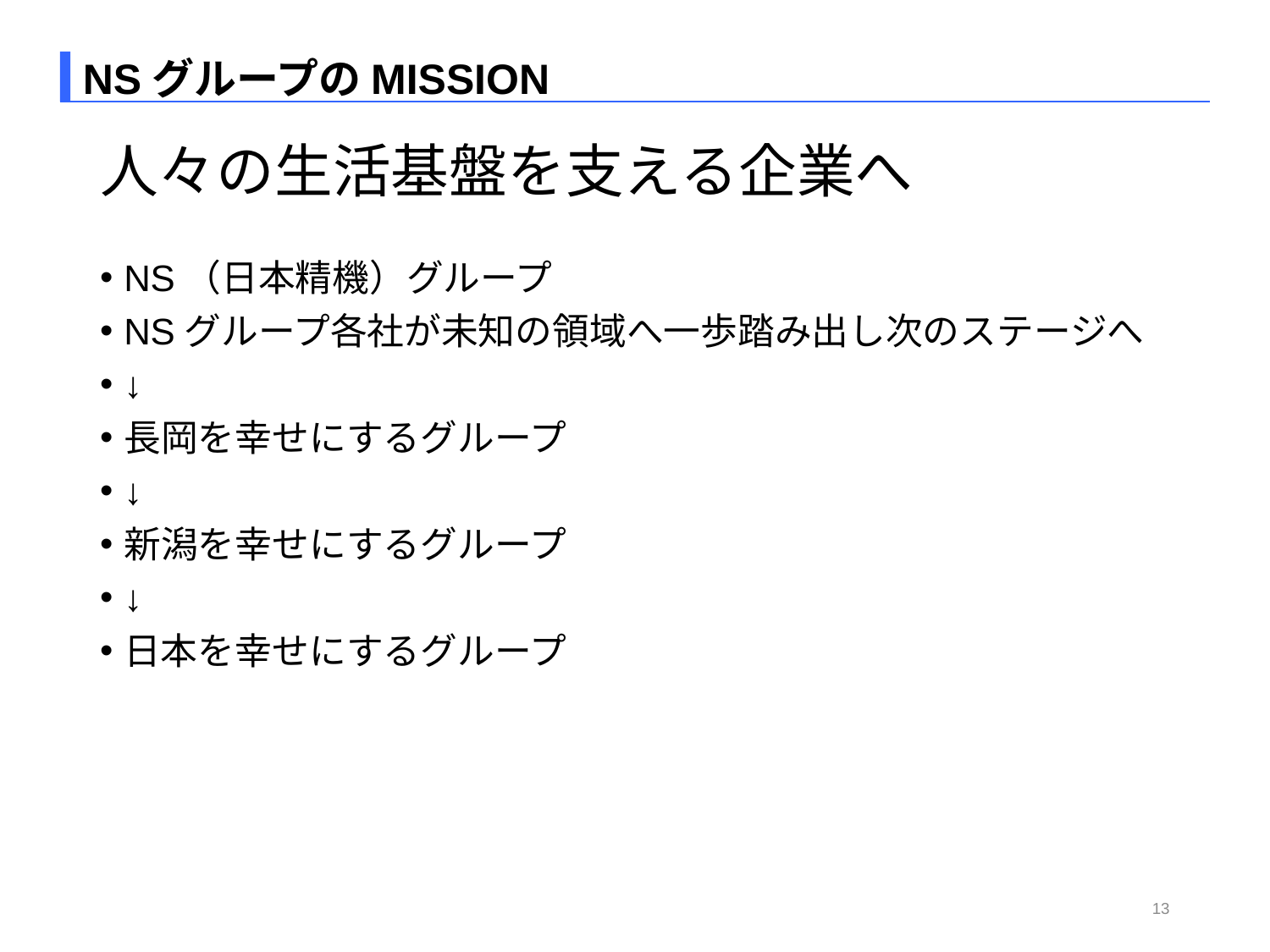

NSグループのMISSION

# 人々の生活基盤を支える企業へ
NS（日本精機）グループ
NSグループ各社が未知の領域へ一歩踏み出し次のステージへ
↓
長岡を幸せにするグループ
↓
新潟を幸せにするグループ
↓
日本を幸せにするグループ
13